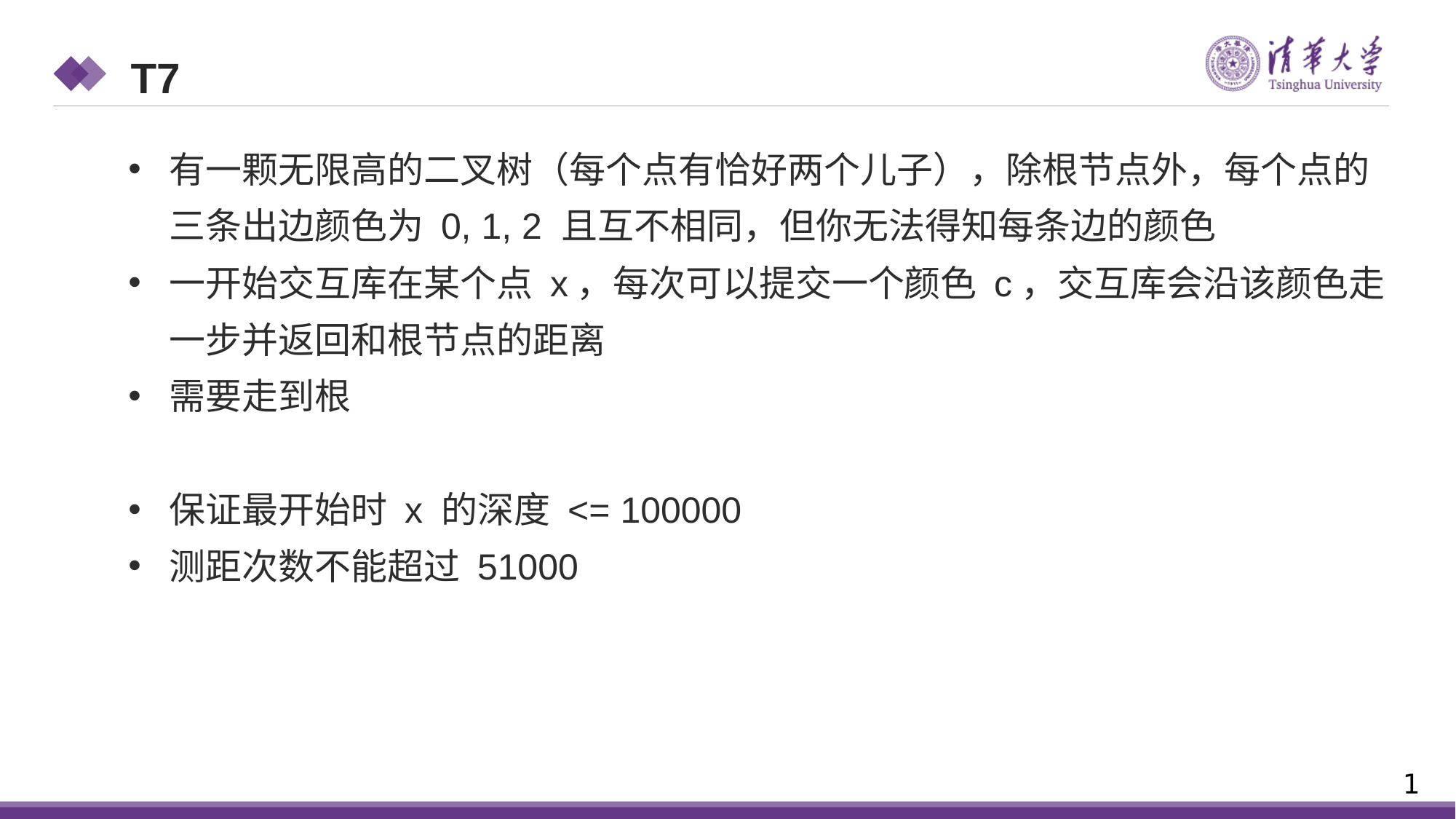

T7
有一颗无限高的二叉树（每个点有恰好两个儿子），除根节点外，每个点的三条出边颜色为 0, 1, 2 且互不相同，但你无法得知每条边的颜色
一开始交互库在某个点 x，每次可以提交一个颜色 c，交互库会沿该颜色走一步并返回和根节点的距离
需要走到根

保证最开始时 x 的深度 <= 100000
测距次数不能超过 51000

1